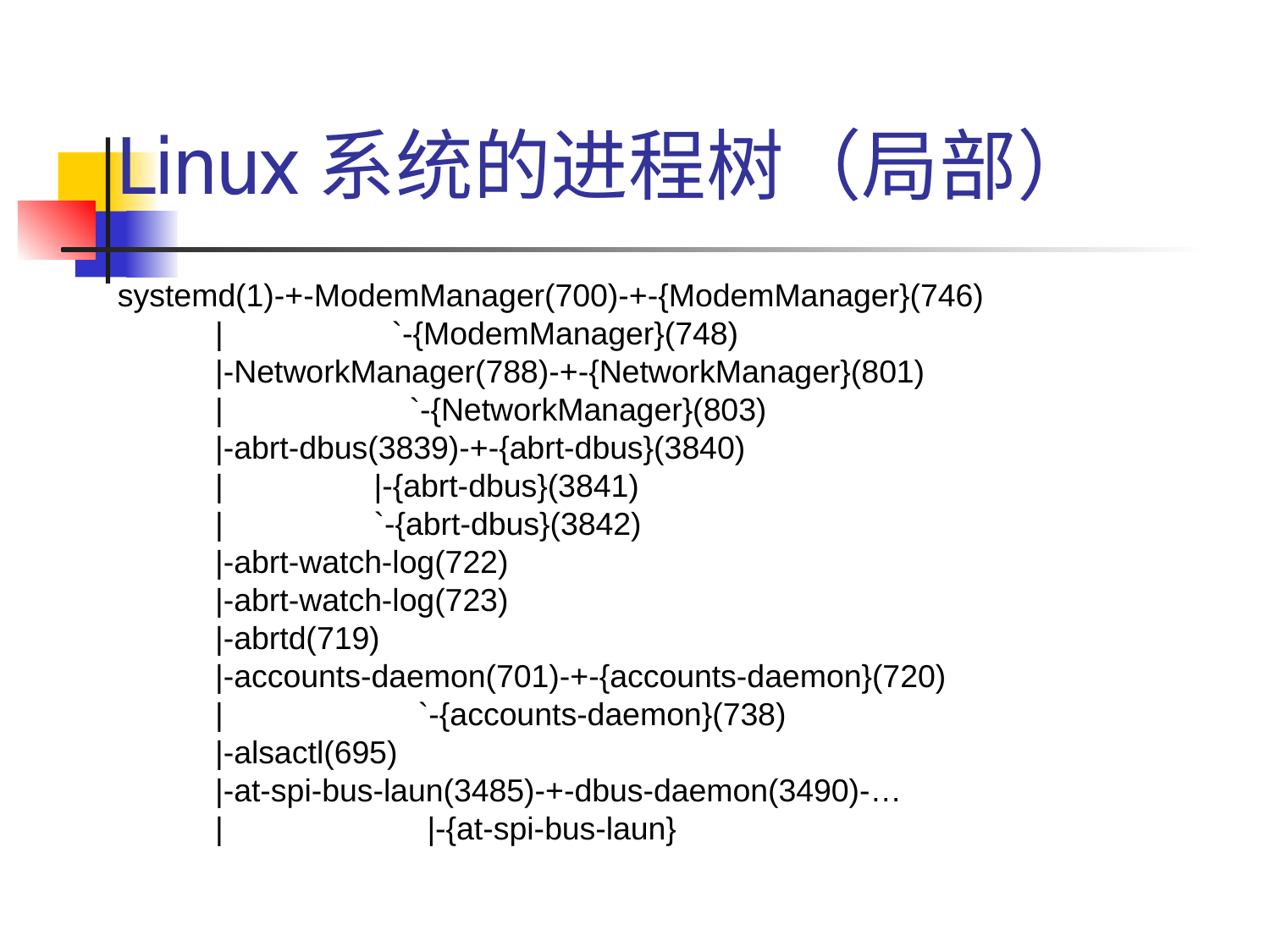

# Linux系统的进程树（局部）

systemd(1)-+-ModemManager(700)-+-{ModemManager}(746)
           |                   `-{ModemManager}(748)
           |-NetworkManager(788)-+-{NetworkManager}(801)
           |                     `-{NetworkManager}(803)
           |-abrt-dbus(3839)-+-{abrt-dbus}(3840)
           |                 |-{abrt-dbus}(3841)
           |                 `-{abrt-dbus}(3842)
           |-abrt-watch-log(722)
           |-abrt-watch-log(723)
           |-abrtd(719)
           |-accounts-daemon(701)-+-{accounts-daemon}(720)
           |                      `-{accounts-daemon}(738)
           |-alsactl(695)
           |-at-spi-bus-laun(3485)-+-dbus-daemon(3490)-…
           |                       |-{at-spi-bus-laun}